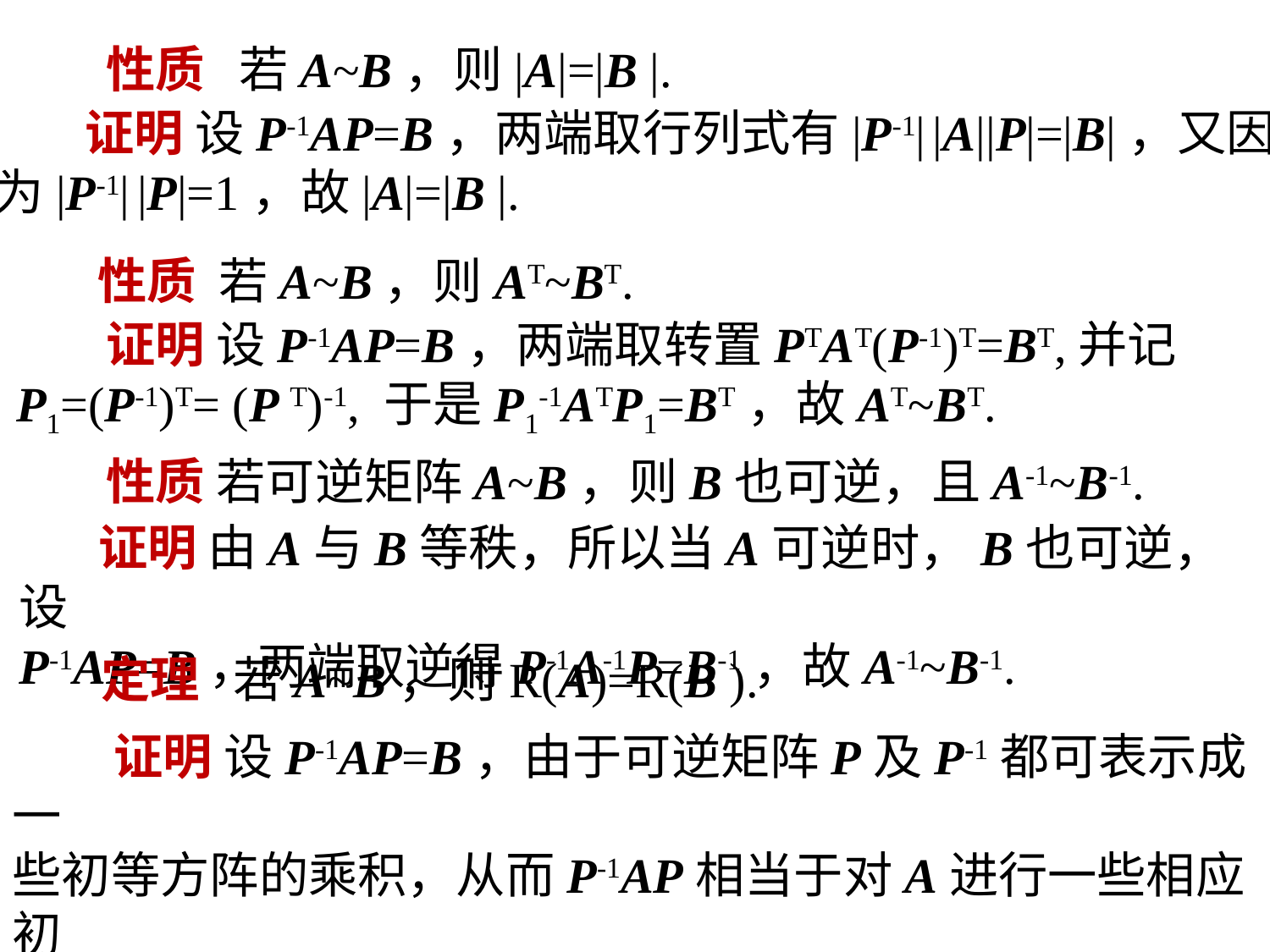

性质   若A~B，则|A|=|B |.
       证明 设P-1AP=B，两端取行列式有|P-1| |A||P|=|B|，又因
为|P-1| |P|=1，故|A|=|B |.
       性质  若A~B，则AT~BT.
       证明 设P-1AP=B，两端取转置PTAT(P-1)T=BT,并记P1=(P-1)T= (P T)-1, 于是P1-1ATP1=BT，故AT~BT.
       性质 若可逆矩阵A~B，则B也可逆，且A-1~B-1.
      证明 由A与B等秩，所以当A可逆时，B也可逆，设
P-1AP=B，两端取逆得P-1A-1P=B-1，故A-1~B-1.
        定理   若A~B，则R(A)=R(B ).
        证明 设P-1AP=B，由于可逆矩阵P及P-1都可表示成一
些初等方阵的乘积，从而P-1AP相当于对A进行一些相应初
等变换.再由初等变换不改变矩阵的秩，所以R(A)=R(B ).